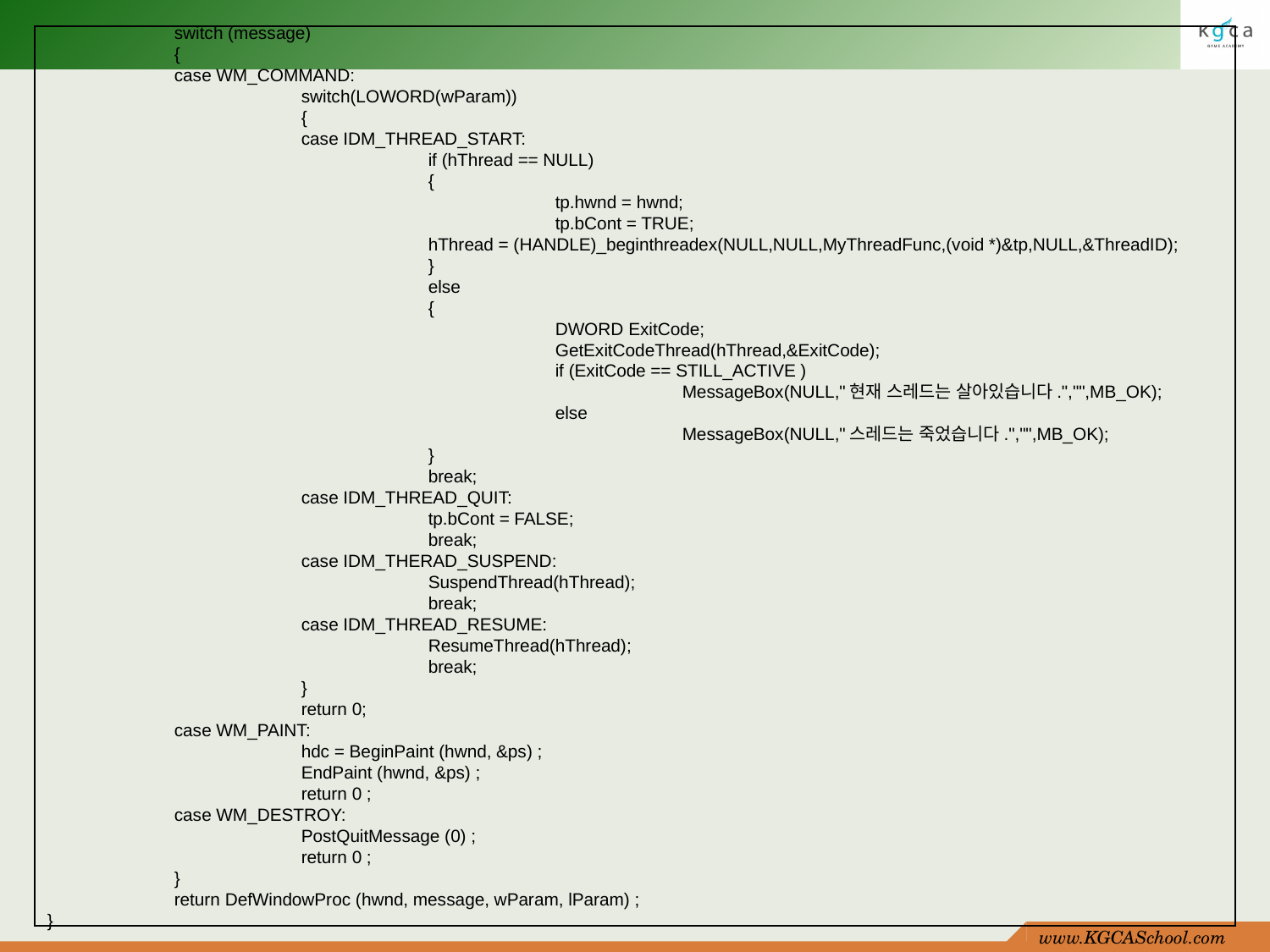

switch (message)
	{
	case WM_COMMAND:
		switch(LOWORD(wParam))
		{
		case IDM_THREAD_START:
			if (hThread == NULL)
			{
				tp.hwnd = hwnd;
				tp.bCont = TRUE;
			hThread = (HANDLE)_beginthreadex(NULL,NULL,MyThreadFunc,(void *)&tp,NULL,&ThreadID);
			}
			else
			{
				DWORD ExitCode;
				GetExitCodeThread(hThread,&ExitCode);
				if (ExitCode == STILL_ACTIVE )
					MessageBox(NULL,"현재 스레드는 살아있습니다.","",MB_OK);
				else
					MessageBox(NULL,"스레드는 죽었습니다.","",MB_OK);
			}
			break;
		case IDM_THREAD_QUIT:
			tp.bCont = FALSE;
			break;
		case IDM_THERAD_SUSPEND:
			SuspendThread(hThread);
			break;
		case IDM_THREAD_RESUME:
			ResumeThread(hThread);
			break;
		}
		return 0;
	case WM_PAINT:
		hdc = BeginPaint (hwnd, &ps) ;
		EndPaint (hwnd, &ps) ;
		return 0 ;
	case WM_DESTROY:
		PostQuitMessage (0) ;
		return 0 ;
	}
	return DefWindowProc (hwnd, message, wParam, lParam) ;
}